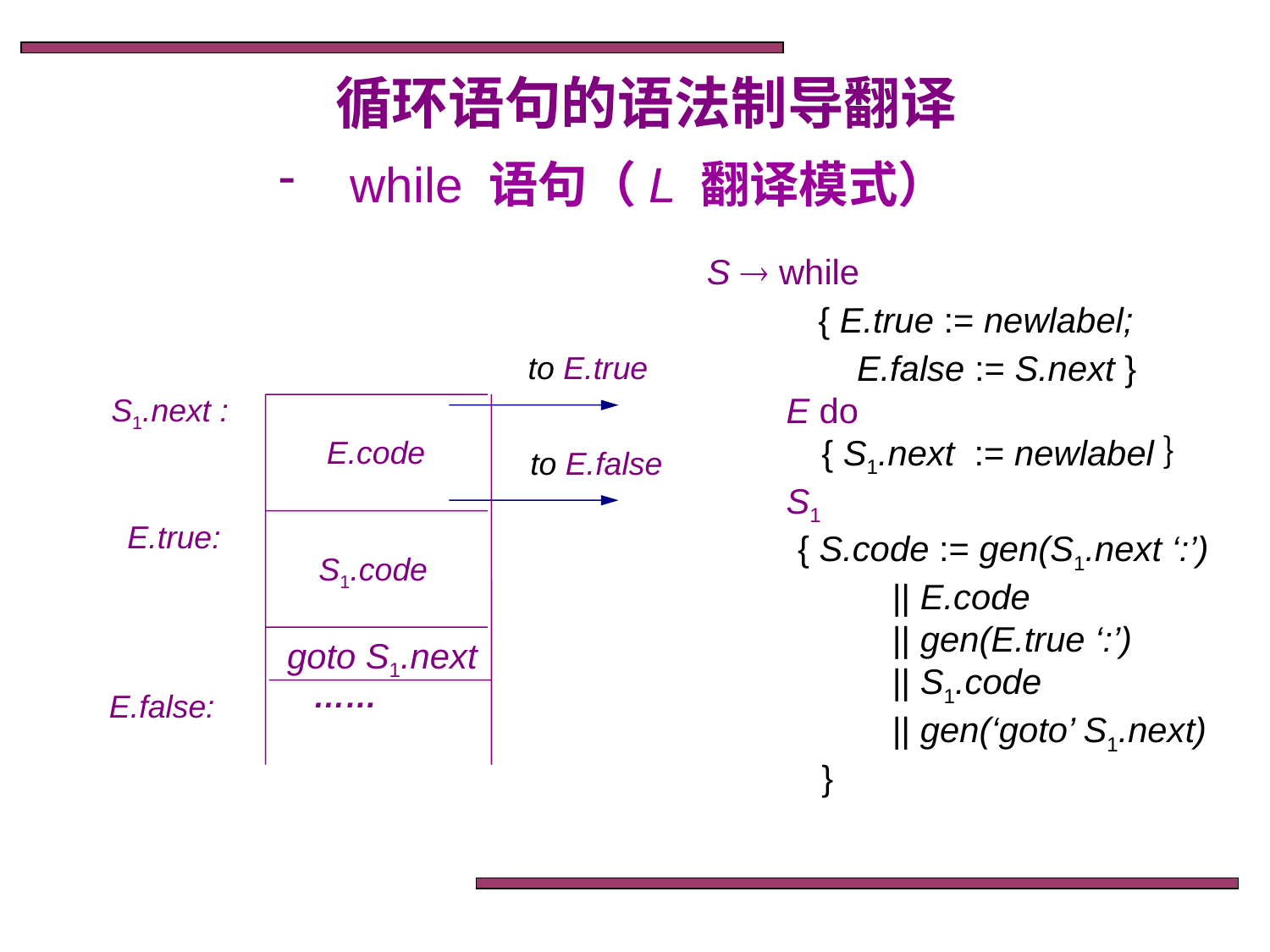

循环语句的语法制导翻译
   while 语句（L 翻译模式）
S → while
　　　　　{ E.true := newlabel;
　　　　E.false := S.next }
　　E do
　　　{ S1.next  := newlabel｝
　　S1
　　　　{ S.code := gen(S1.next ‘:’)
　　　　　|| E.code
　　　　　|| gen(E.true ‘:’)
　　　　　|| S1.code
　　　　　|| gen(‘goto’ S1.next)
　　　}
to E.true
S1.next :

E.code
to E.false

E.true:

S1.code
goto S1.next

……
E.false: